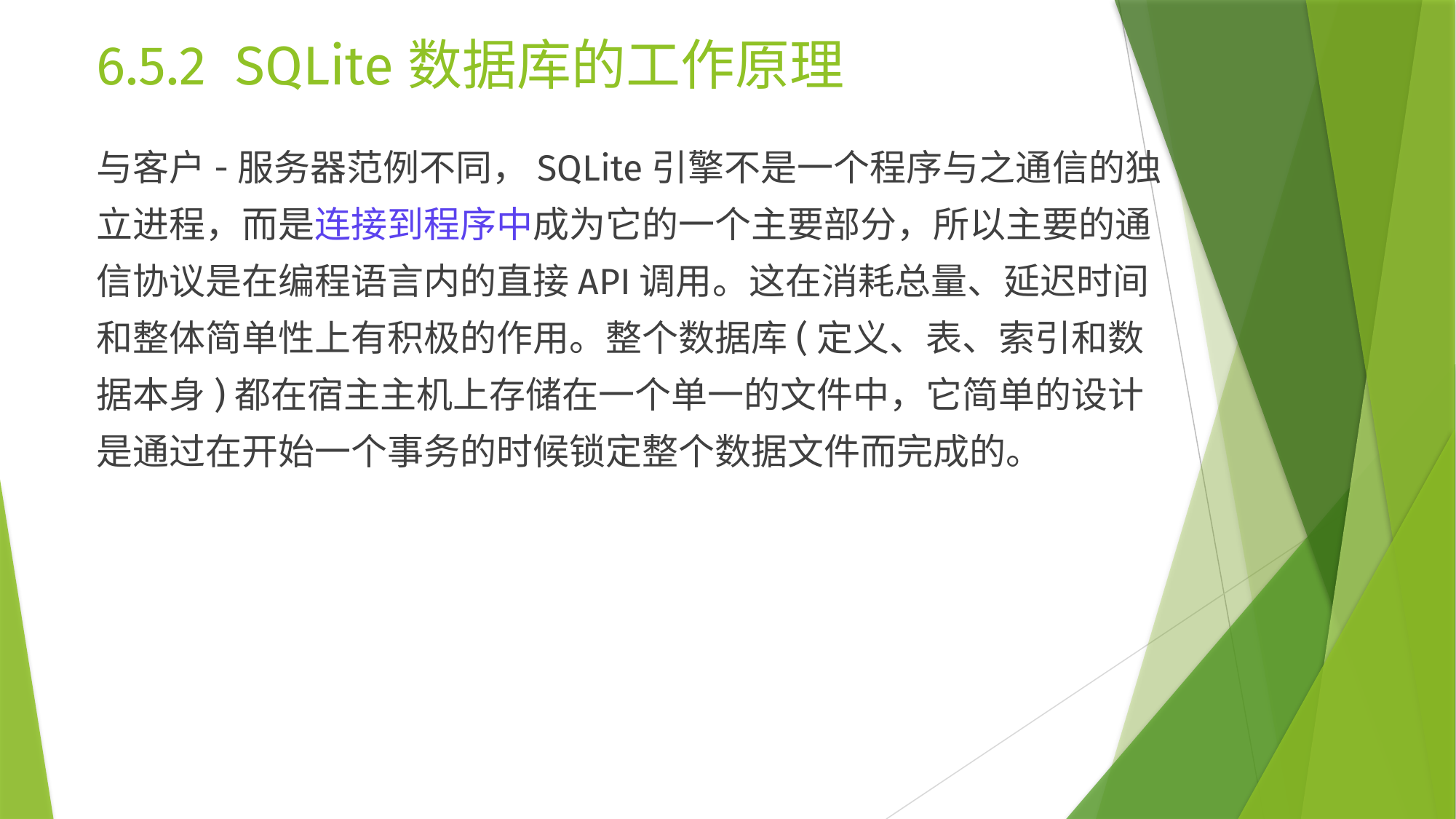

# 6.5.2  SQLite数据库的工作原理
与客户-服务器范例不同，SQLite引擎不是一个程序与之通信的独立进程，而是连接到程序中成为它的一个主要部分，所以主要的通信协议是在编程语言内的直接API调用。这在消耗总量、延迟时间和整体简单性上有积极的作用。整个数据库(定义、表、索引和数据本身)都在宿主主机上存储在一个单一的文件中，它简单的设计是通过在开始一个事务的时候锁定整个数据文件而完成的。